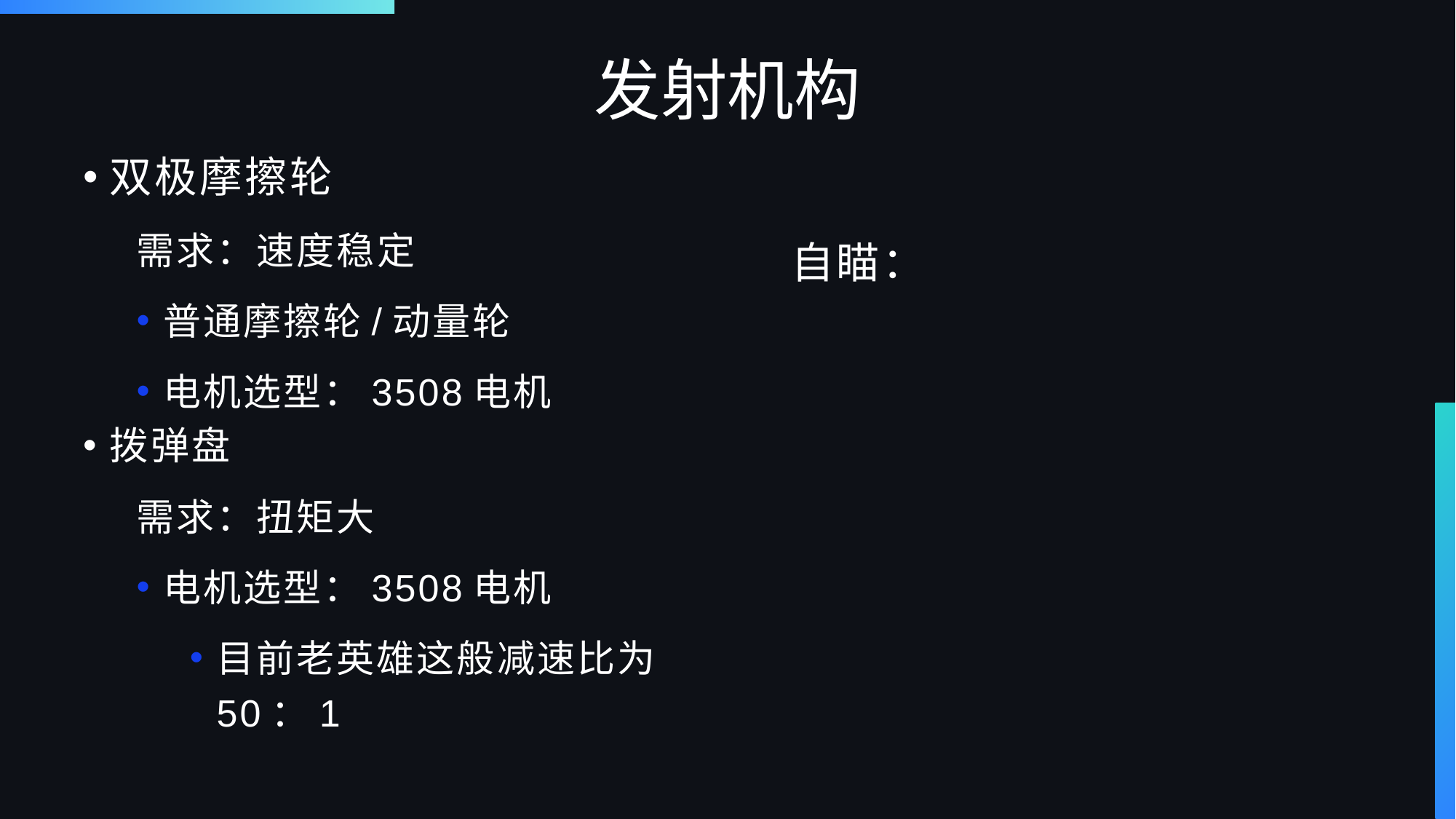

# 发射机构
双极摩擦轮
需求：速度稳定
普通摩擦轮/动量轮
电机选型：3508电机
拨弹盘
需求：扭矩大
电机选型：3508电机
目前老英雄这般减速比为50：1

自瞄：